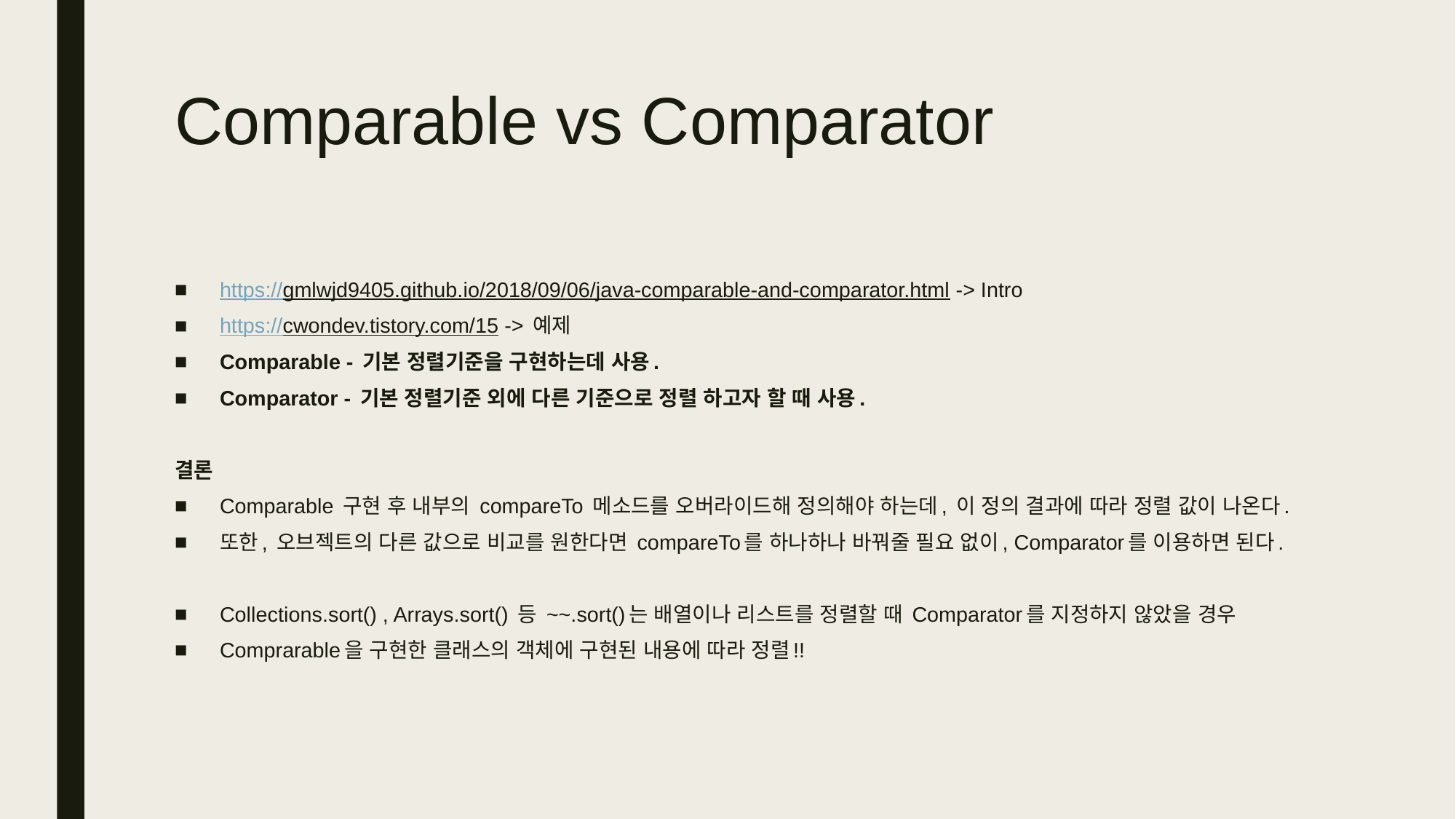

# Comparable vs Comparator
https://gmlwjd9405.github.io/2018/09/06/java-comparable-and-comparator.html -> Intro
https://cwondev.tistory.com/15 -> 예제
Comparable - 기본 정렬기준을 구현하는데 사용.
Comparator - 기본 정렬기준 외에 다른 기준으로 정렬 하고자 할 때 사용.

결론
Comparable 구현 후 내부의 compareTo 메소드를 오버라이드해 정의해야 하는데, 이 정의 결과에 따라 정렬 값이 나온다.
또한, 오브젝트의 다른 값으로 비교를 원한다면 compareTo를 하나하나 바꿔줄 필요 없이, Comparator를 이용하면 된다.

Collections.sort() , Arrays.sort() 등 ~~.sort()는 배열이나 리스트를 정렬할 때 Comparator를 지정하지 않았을 경우
Comprarable을 구현한 클래스의 객체에 구현된 내용에 따라 정렬!!